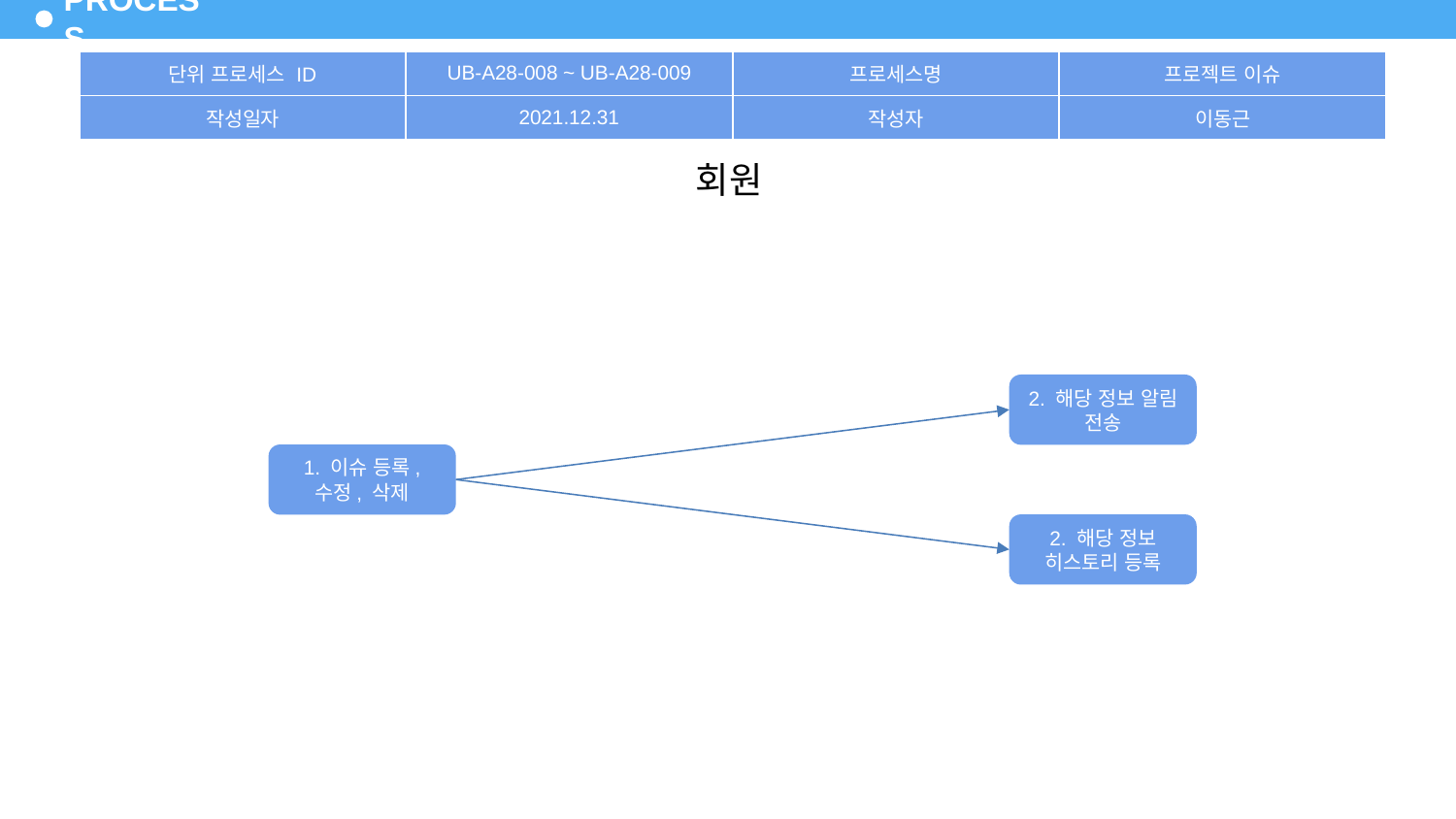

# PROCESS
| 단위 프로세스 ID | UB-A28-008 ~ UB-A28-009 | 프로세스명 | 프로젝트 이슈 |
| --- | --- | --- | --- |
| 작성일자 | 2021.12.31 | 작성자 | 이동근 |
회원
2. 해당 정보 알림 전송
1. 이슈 등록, 수정, 삭제
2. 해당 정보 히스토리 등록